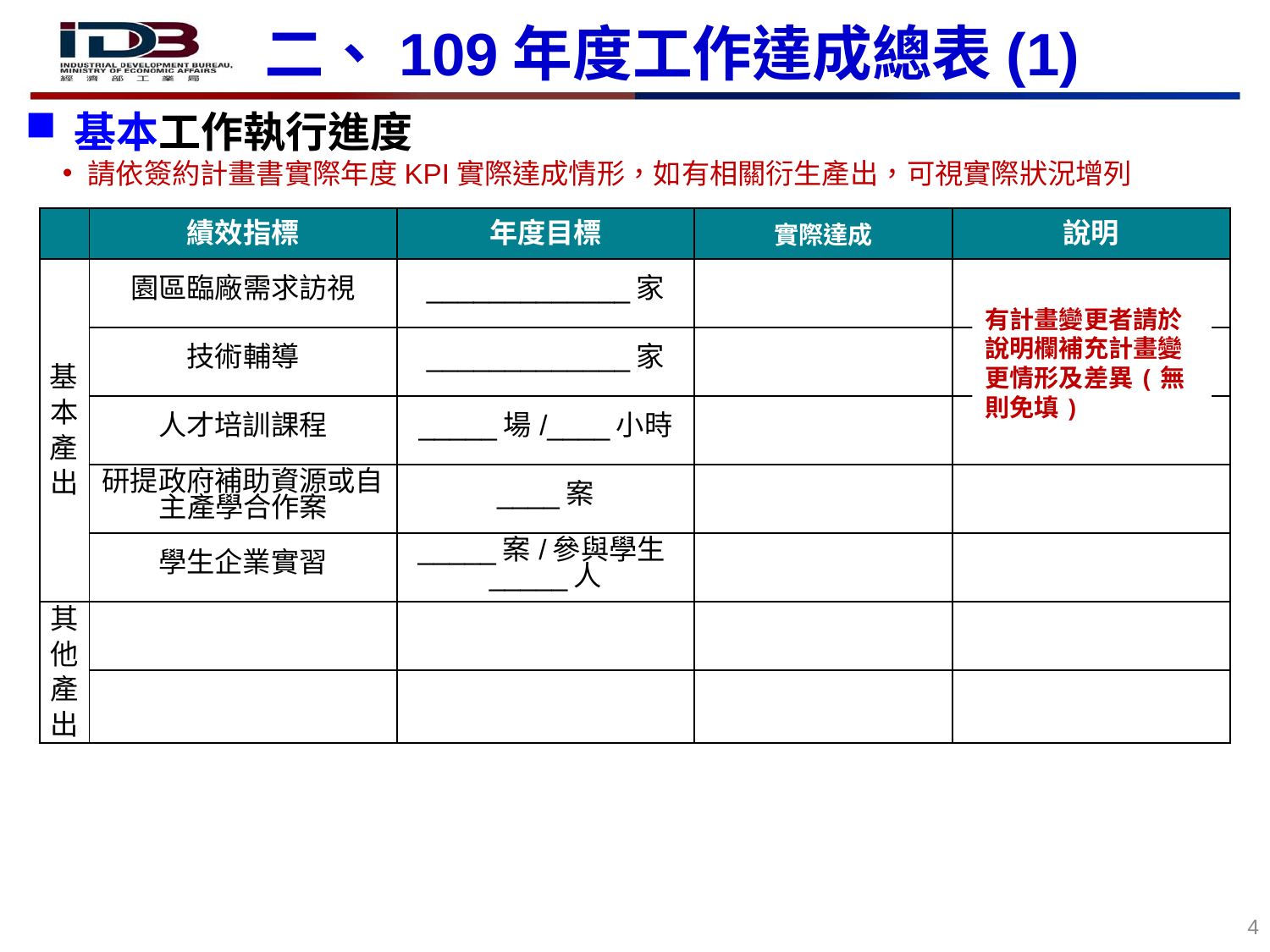

二、109年度工作達成總表(1)
基本工作執行進度
請依簽約計畫書實際年度KPI實際達成情形，如有相關衍生產出，可視實際狀況增列
|  | 績效指標 | 年度目標 | 實際達成 | 說明 |
| --- | --- | --- | --- | --- |
| 基本 產出 | 園區臨廠需求訪視 | \_\_\_\_\_\_\_\_\_\_\_\_\_家 |  |  |
|  | 技術輔導 | \_\_\_\_\_\_\_\_\_\_\_\_\_家 |  |  |
|  | 人才培訓課程 | \_\_\_\_\_場/\_\_\_\_小時 |  |  |
|  | 研提政府補助資源或自主產學合作案 | \_\_\_\_案 |  |  |
|  | 學生企業實習 | \_\_\_\_\_案/參與學生\_\_\_\_\_人 |  |  |
| 其他 產出 |  |  |  |  |
|  |  |  |  |  |
有計畫變更者請於說明欄補充計畫變更情形及差異(無則免填)
4